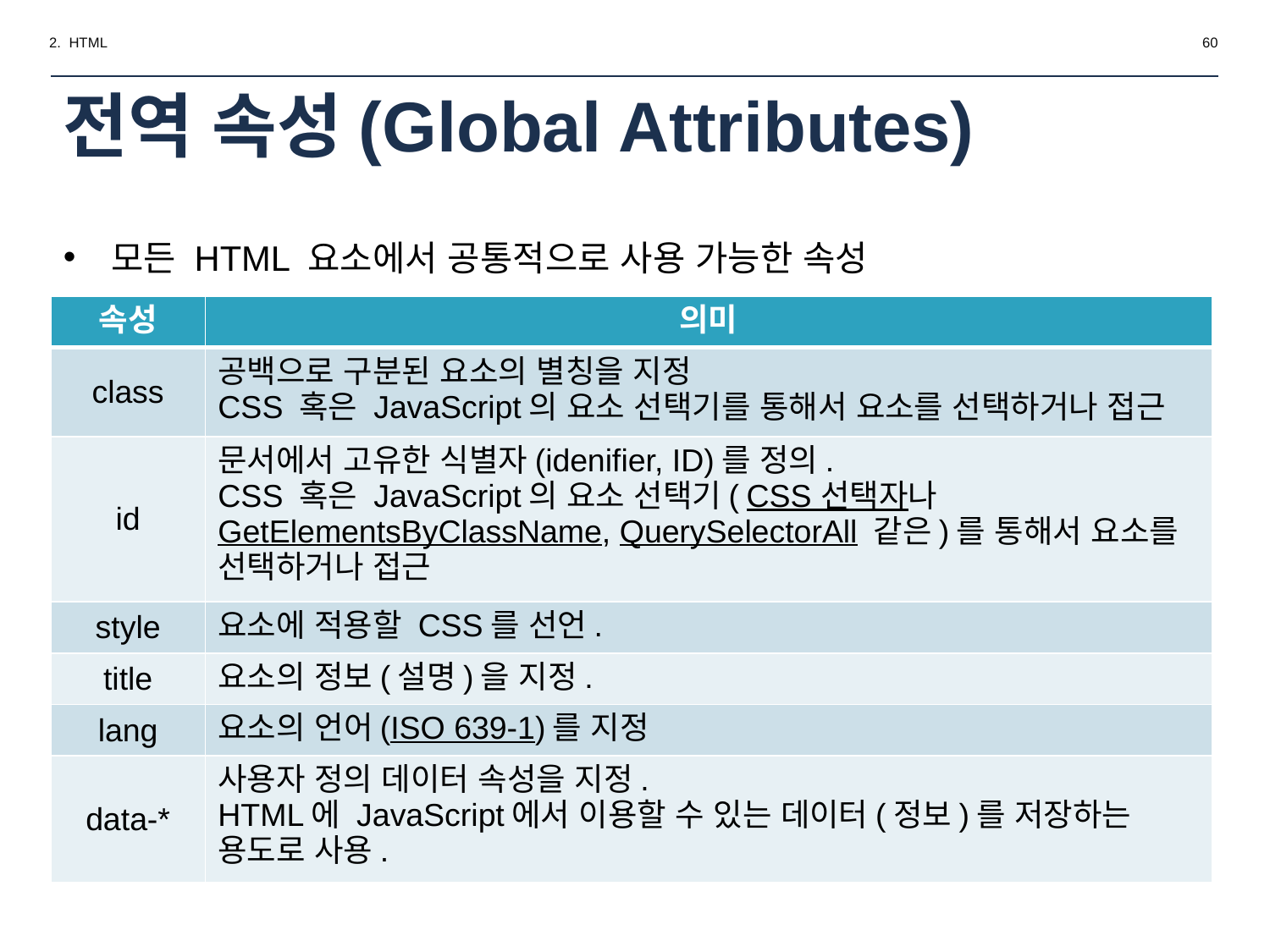

2.  HTML
60
# 전역 속성(Global Attributes)
모든 HTML 요소에서 공통적으로 사용 가능한 속성

| 속성 | 의미 |
| --- | --- |
| class | 공백으로 구분된 요소의 별칭을 지정 CSS 혹은 JavaScript의 요소 선택기를 통해서 요소를 선택하거나 접근 |
| id | 문서에서 고유한 식별자(idenifier, ID)를 정의. CSS 혹은 JavaScript의 요소 선택기(CSS 선택자나 GetElementsByClassName, QuerySelectorAll 같은)를 통해서 요소를 선택하거나 접근 |
| style | 요소에 적용할 CSS를 선언. |
| title | 요소의 정보(설명)을 지정. |
| lang | 요소의 언어(ISO 639-1)를 지정 |
| data-\* | 사용자 정의 데이터 속성을 지정. HTML에 JavaScript에서 이용할 수 있는 데이터(정보)를 저장하는 용도로 사용. |